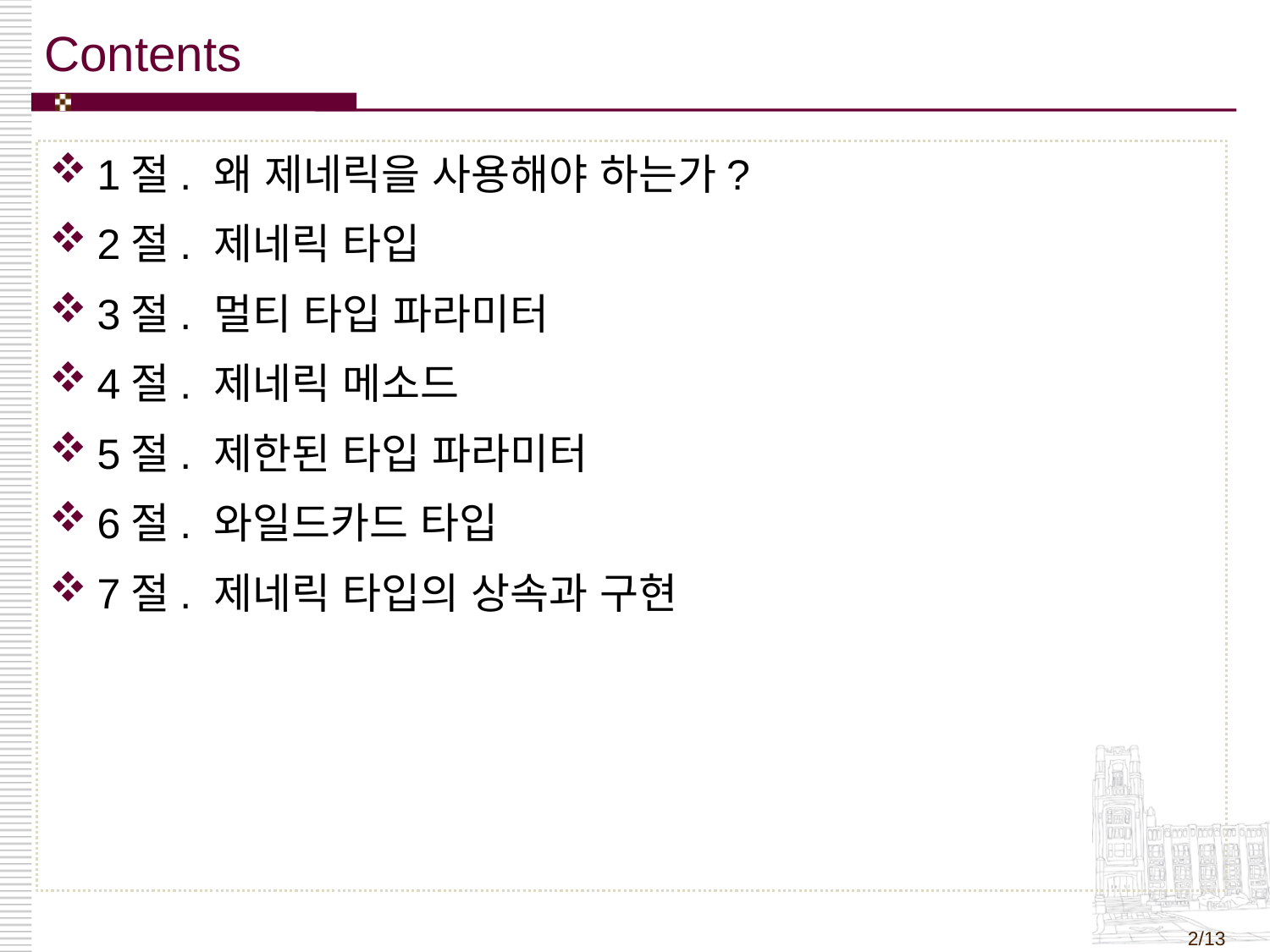

1절. 왜 제네릭을 사용해야 하는가?
2절. 제네릭 타입
3절. 멀티 타입 파라미터
4절. 제네릭 메소드
5절. 제한된 타입 파라미터
6절. 와일드카드 타입
7절. 제네릭 타입의 상속과 구현